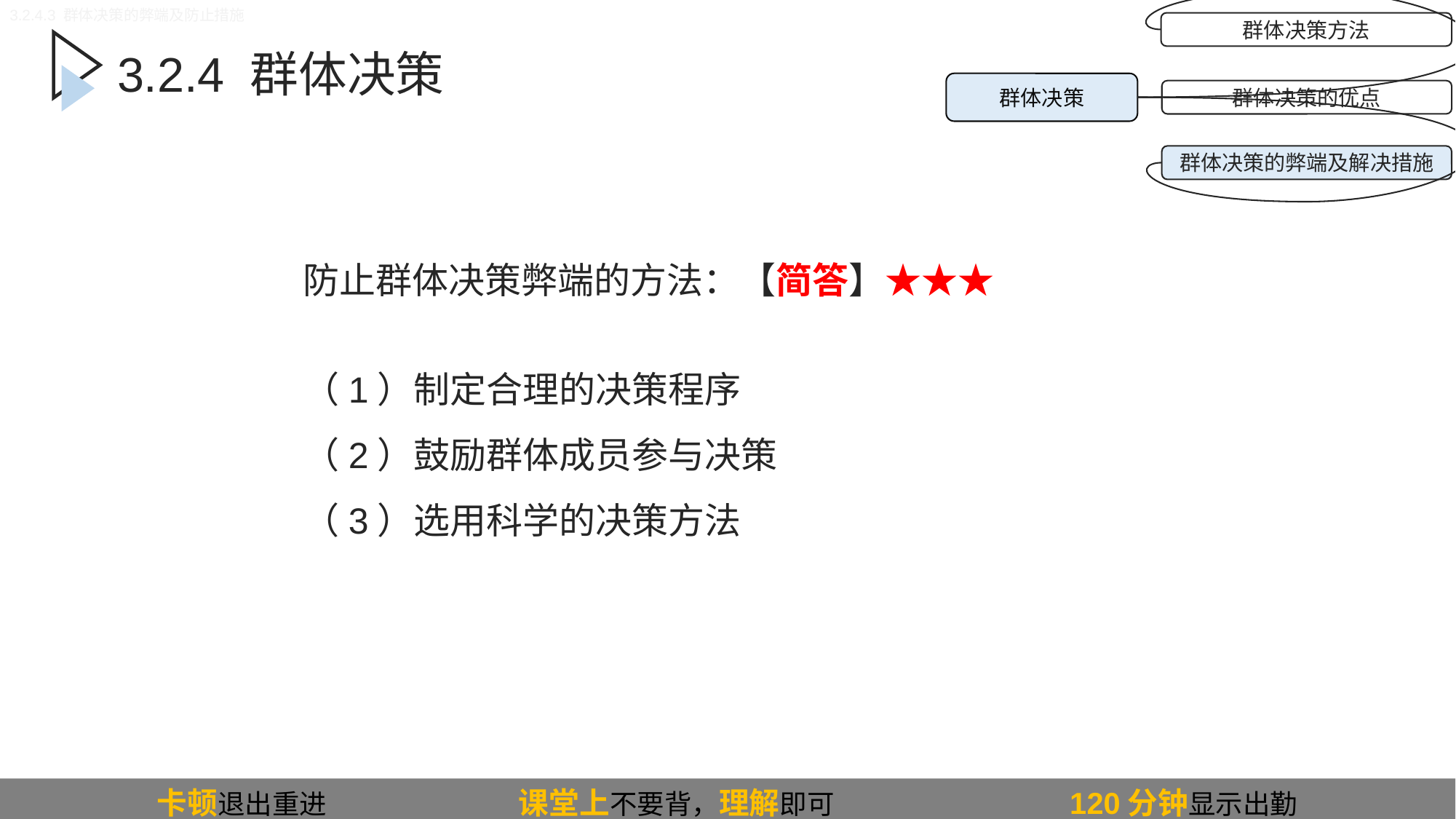

3.2.4.3 群体决策的弊端及防止措施
群体决策方法
群体决策
群体决策的优点
群体决策的弊端及解决措施
3.2.4 群体决策
防止群体决策弊端的方法：【简答】★★★

（1）制定合理的决策程序
（2）鼓励群体成员参与决策
（3）选用科学的决策方法